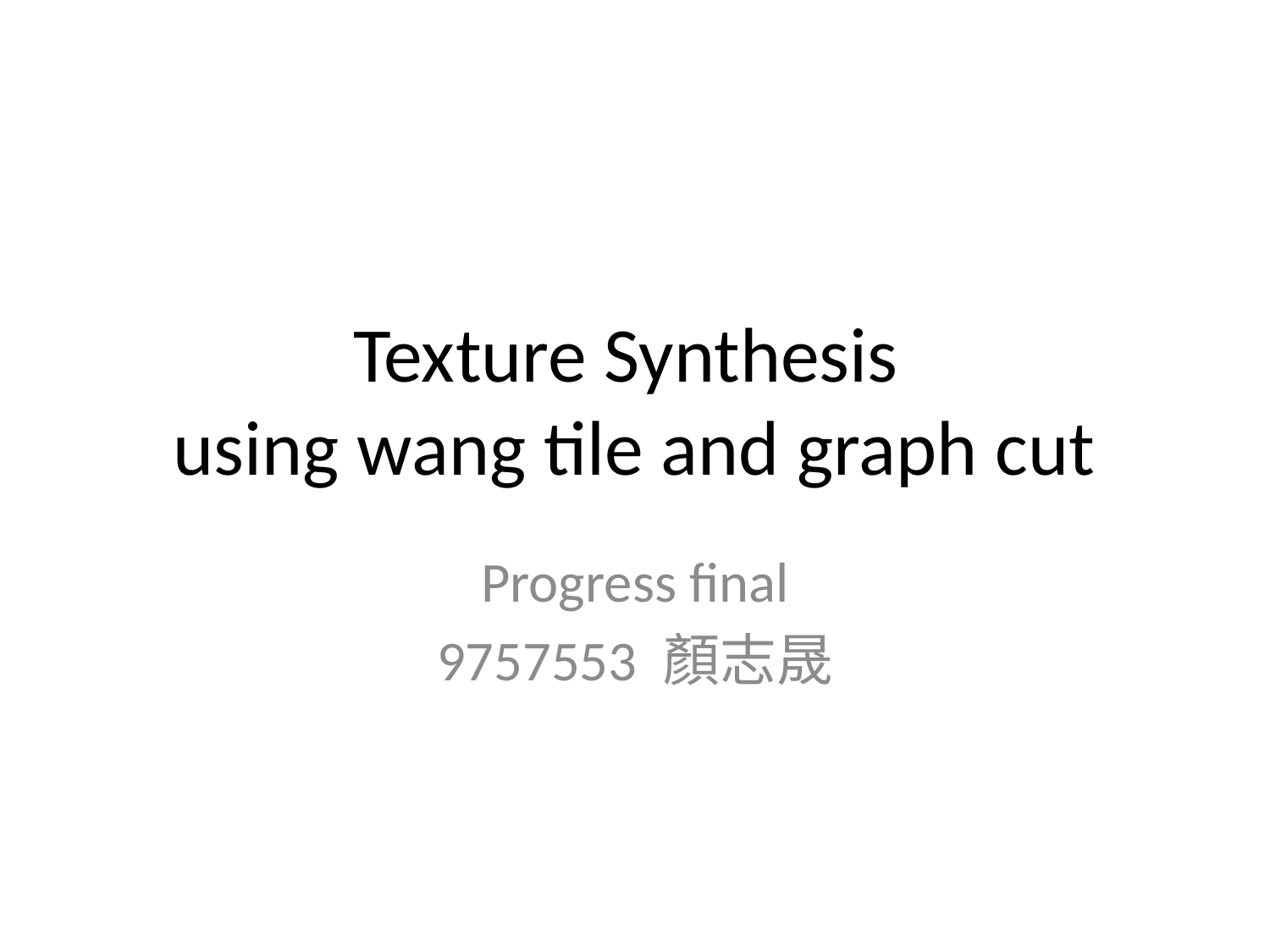

# Texture Synthesis using wang tile and graph cut
Progress final
9757553 顏志晟